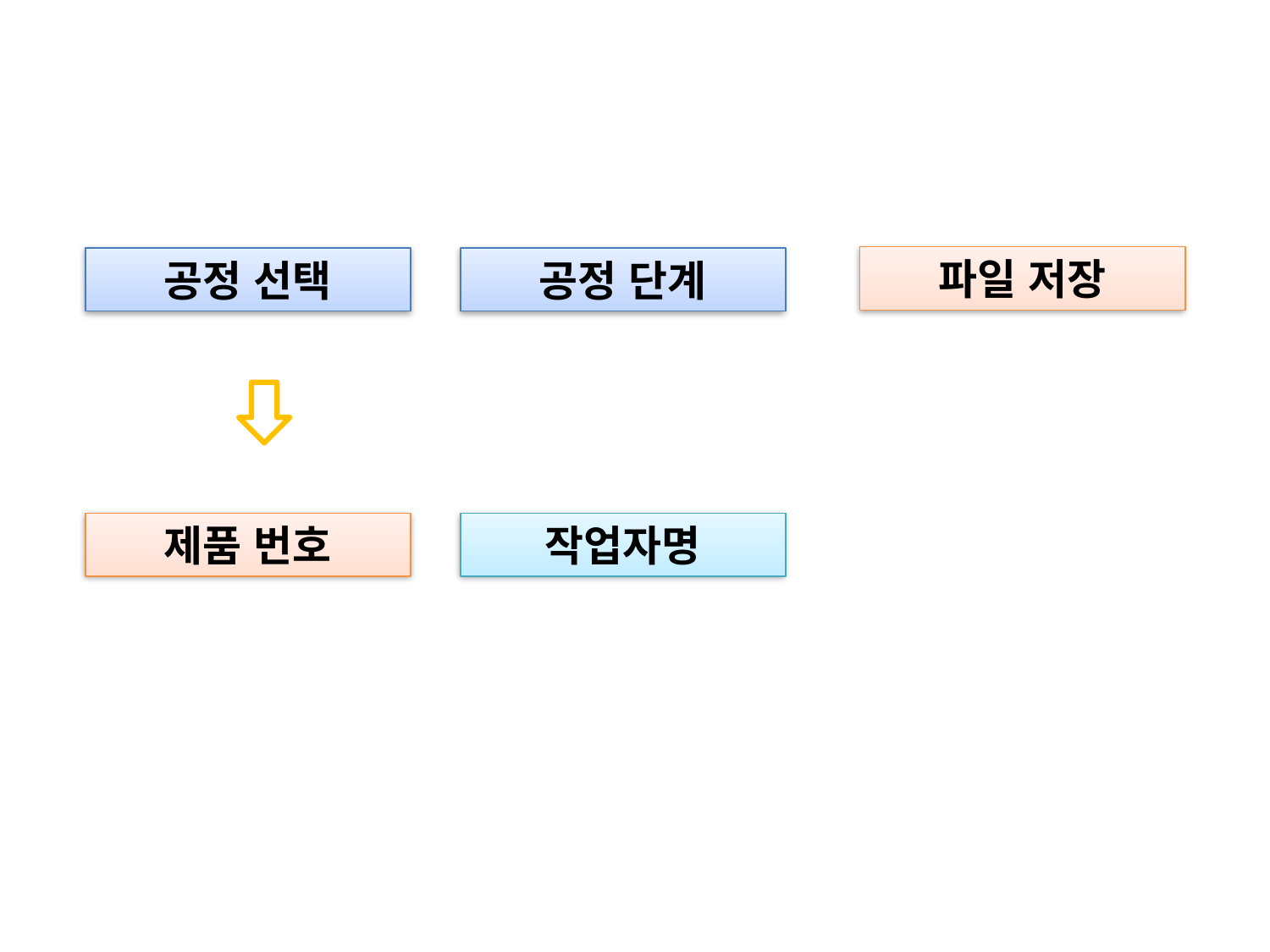

파일 저장
공정 선택
공정 단계

제품 번호
작업자명